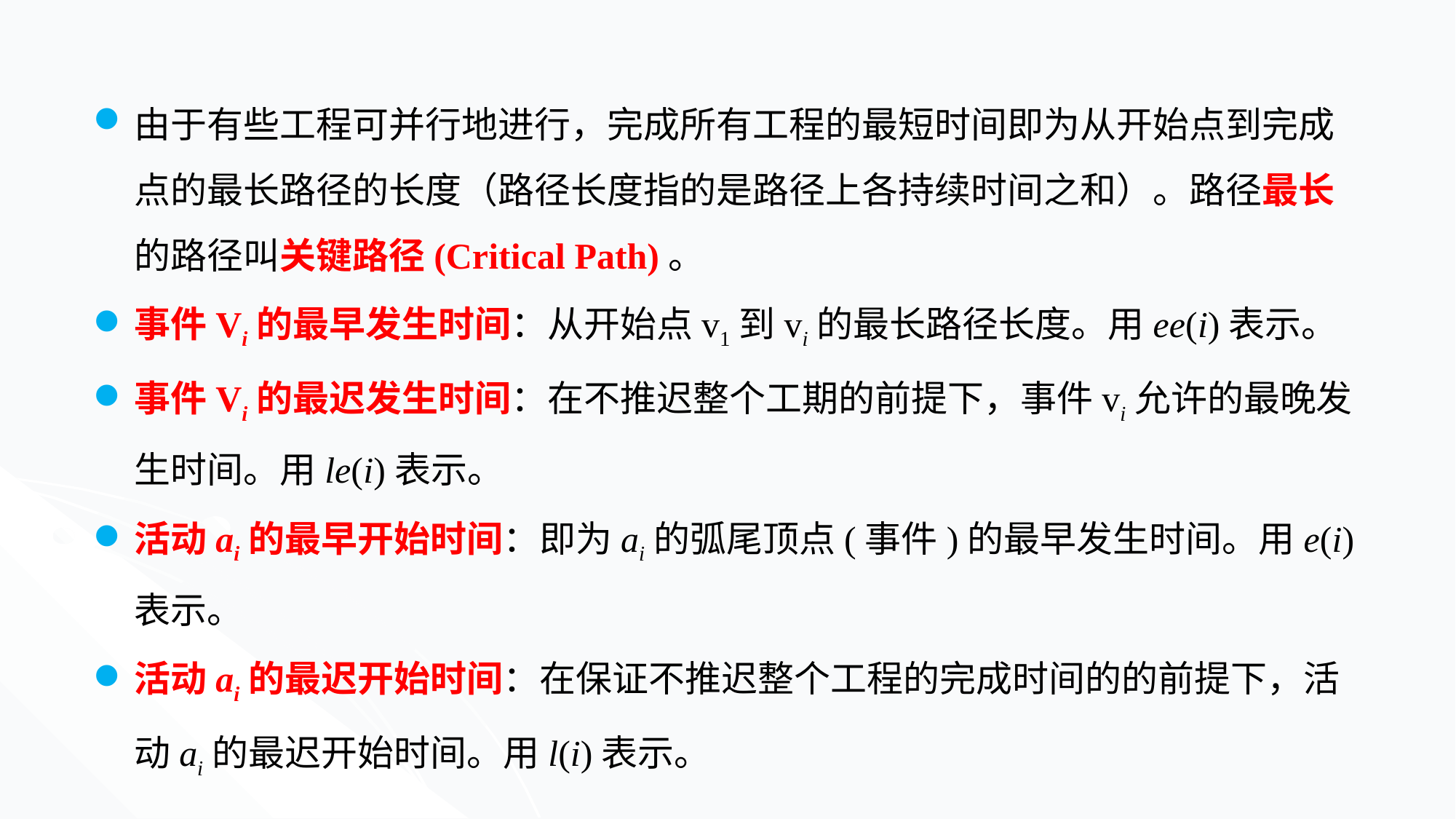

由于有些工程可并行地进行，完成所有工程的最短时间即为从开始点到完成点的最长路径的长度（路径长度指的是路径上各持续时间之和）。路径最长的路径叫关键路径(Critical Path)。
事件Vi的最早发生时间：从开始点v1到vi的最长路径长度。用ee(i)表示。
事件Vi的最迟发生时间：在不推迟整个工期的前提下，事件vi允许的最晚发生时间。用le(i)表示。
活动ai的最早开始时间：即为ai的弧尾顶点(事件)的最早发生时间。用e(i)表示。
活动ai的最迟开始时间：在保证不推迟整个工程的完成时间的的前提下，活动ai的最迟开始时间。用l(i)表示。